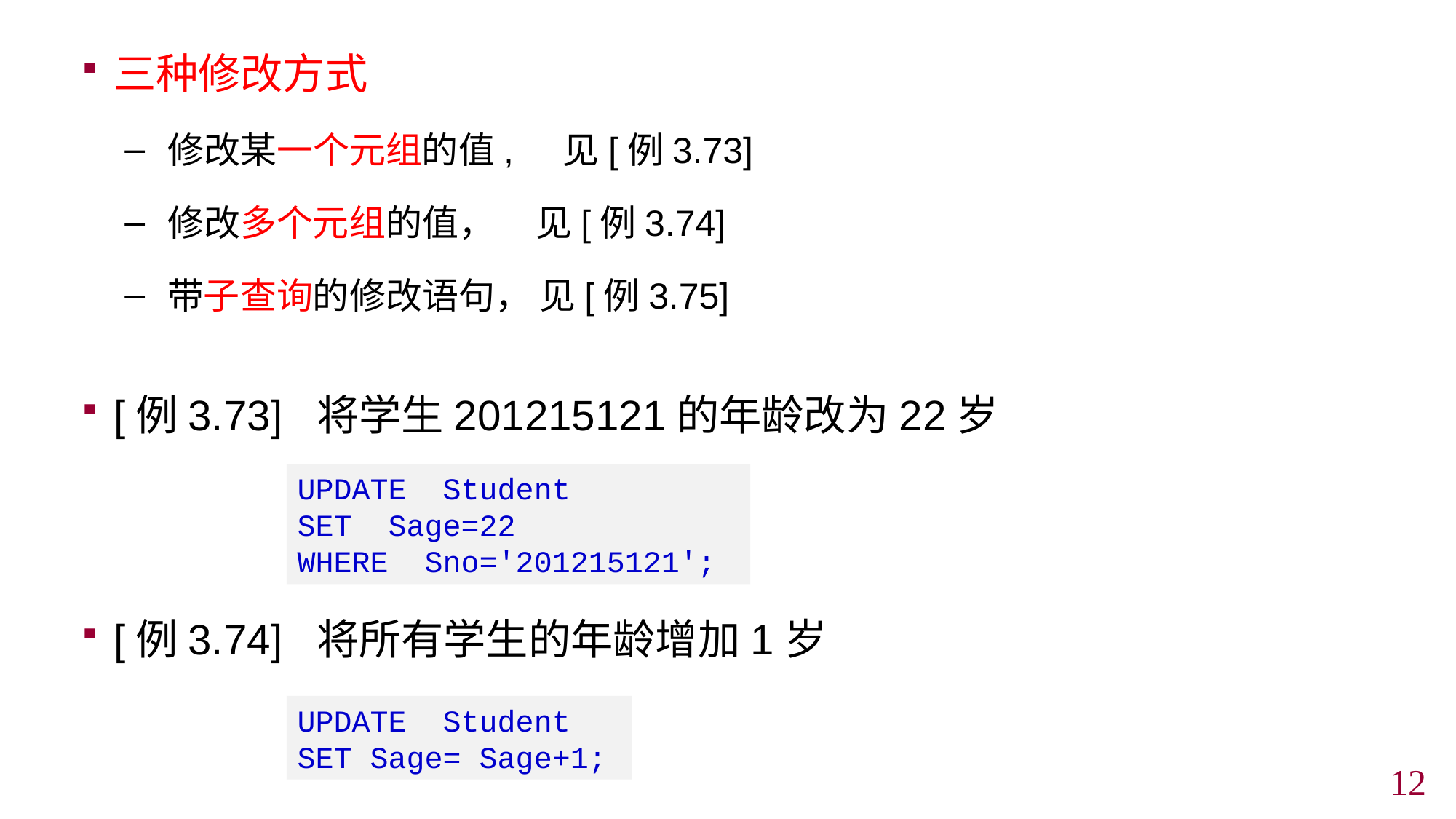

三种修改方式
修改某一个元组的值,    见[例3.73]
修改多个元组的值，     见[例3.74]
带子查询的修改语句， 见[例3.75]

[例3.73]  将学生201215121的年龄改为22岁

[例3.74]  将所有学生的年龄增加1岁
UPDATE  Student
SET  Sage=22
WHERE  Sno='201215121';
UPDATE  Student
SET Sage= Sage+1;
12